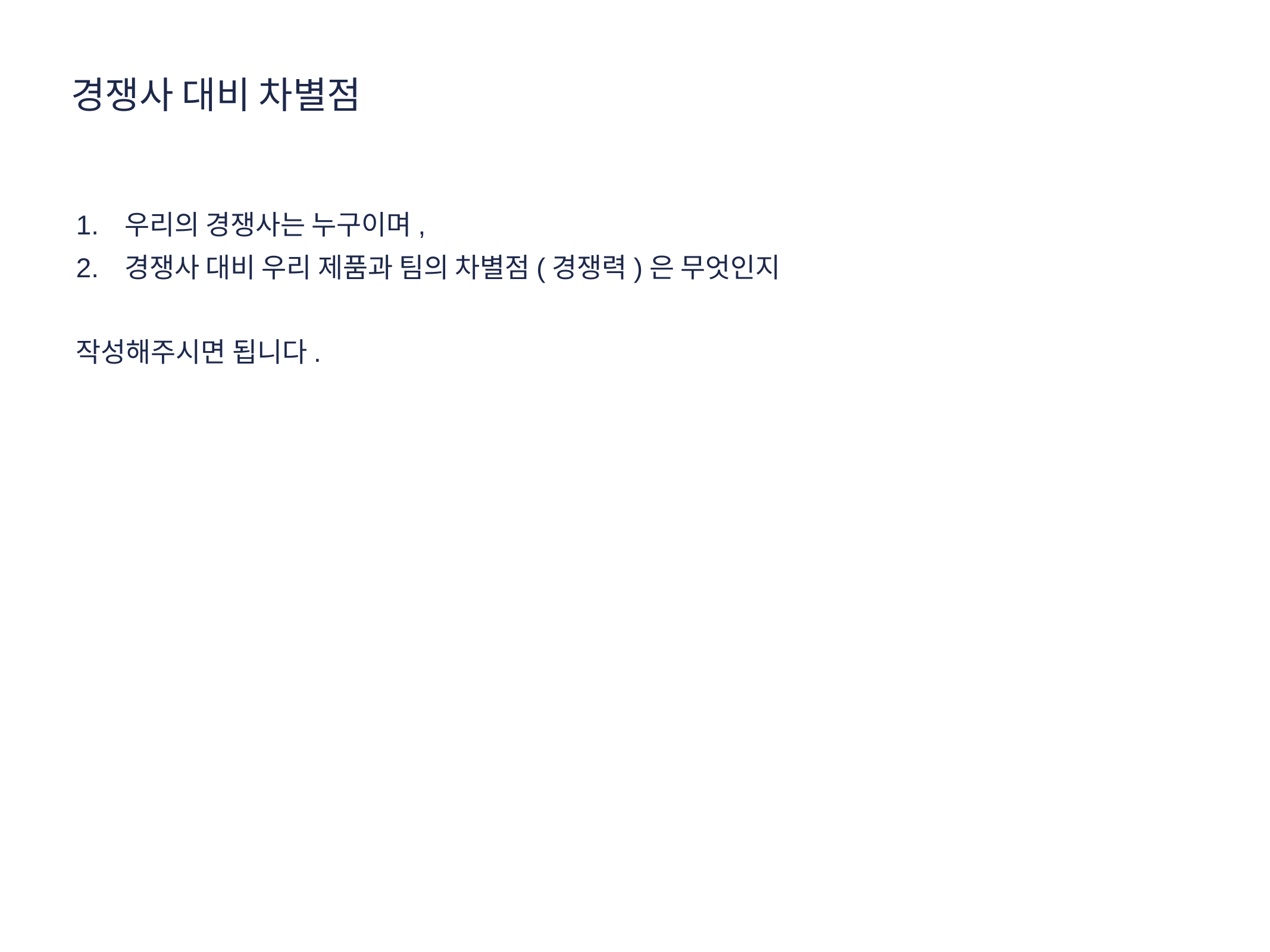

경쟁사 대비 차별점
우리의 경쟁사는 누구이며,
경쟁사 대비 우리 제품과 팀의 차별점(경쟁력)은 무엇인지

작성해주시면 됩니다.